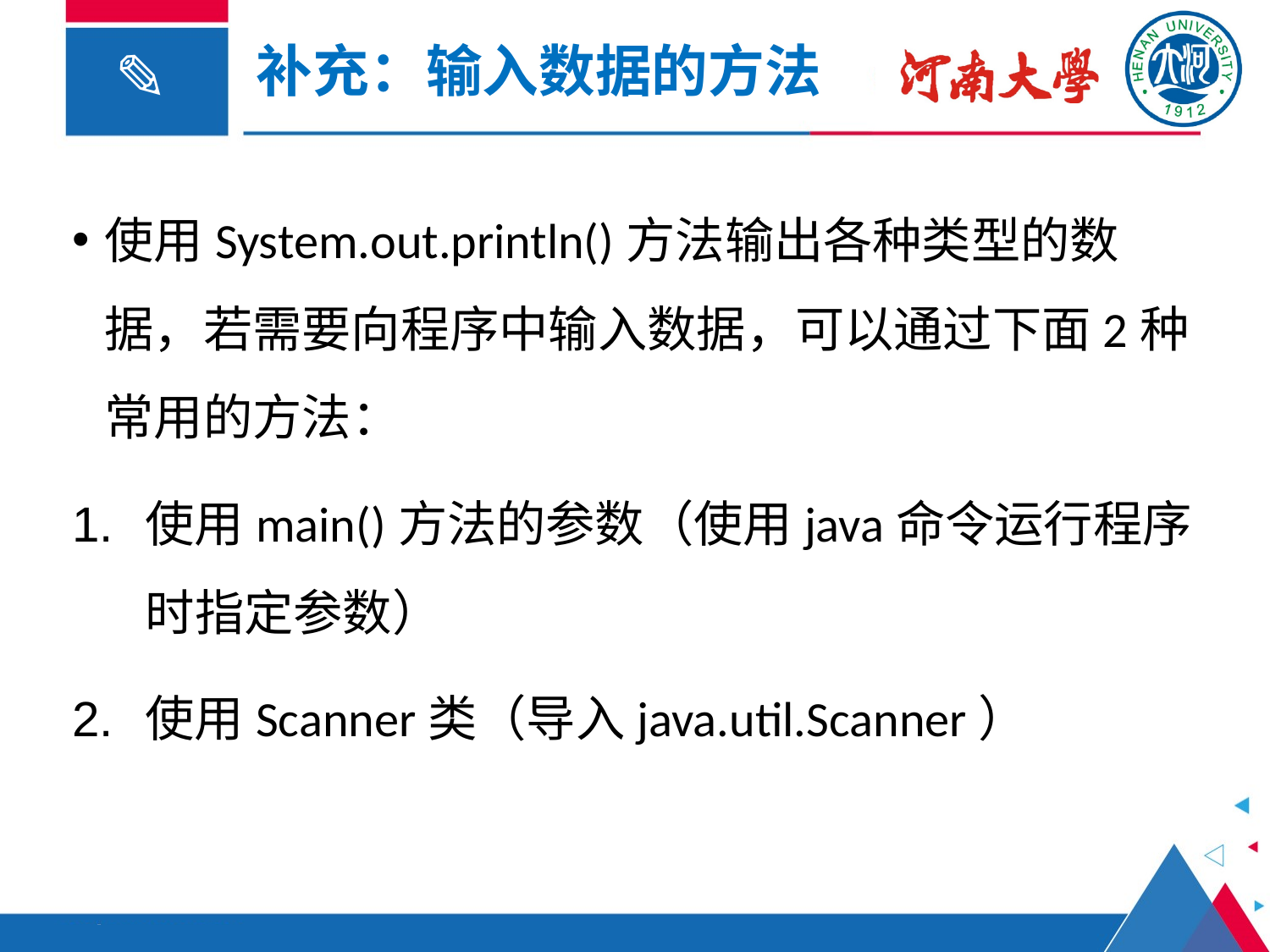

补充：输入数据的方法
使用System.out.println()方法输出各种类型的数据，若需要向程序中输入数据，可以通过下面2种常用的方法：
使用main()方法的参数（使用java命令运行程序时指定参数）
使用Scanner类（导入java.util.Scanner）